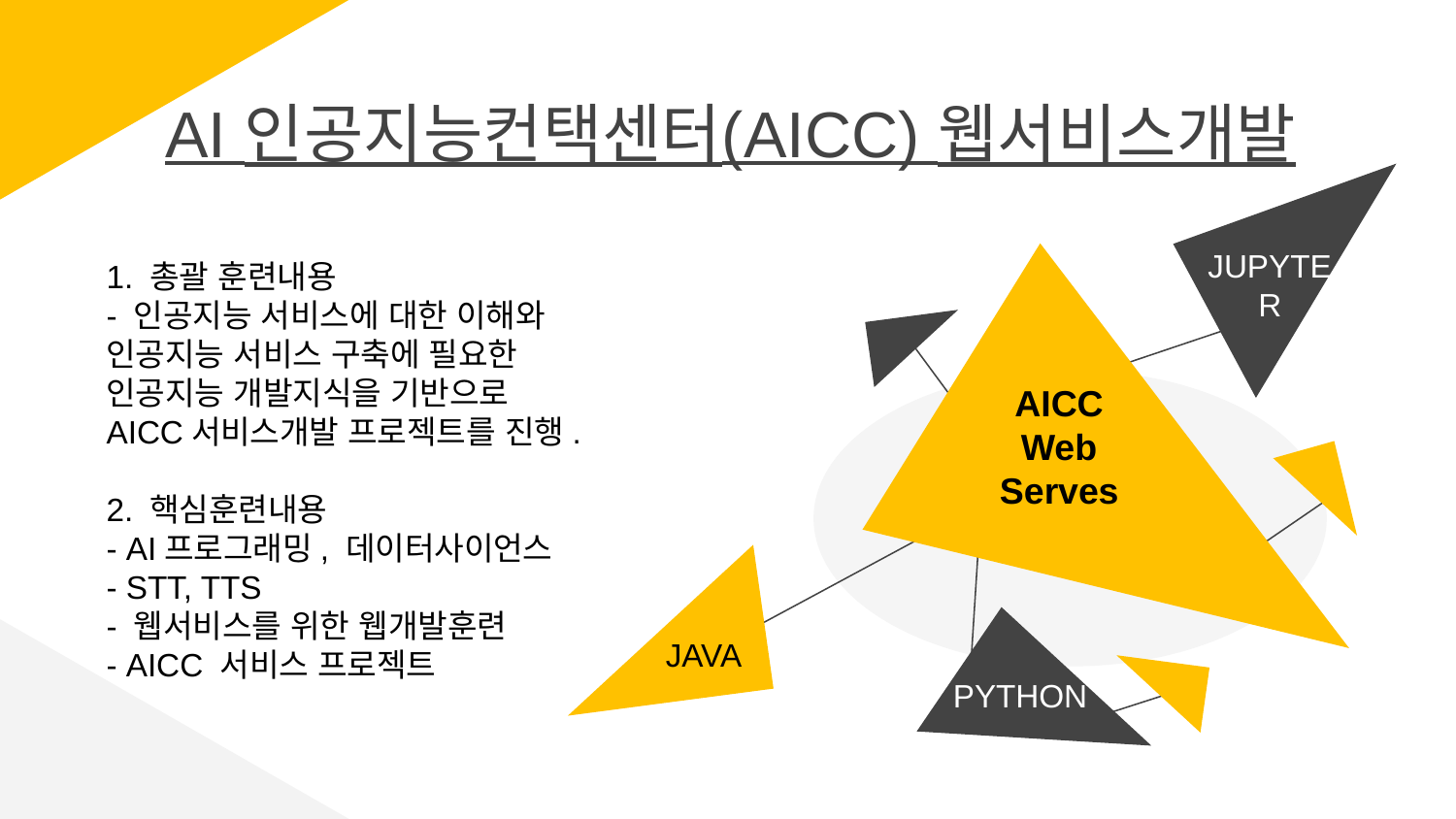

# AI 인공지능컨택센터(AICC) 웹서비스개발

JUPYTER
1. 총괄 훈련내용
- 인공지능 서비스에 대한 이해와 인공지능 서비스 구축에 필요한 인공지능 개발지식을 기반으로 AICC서비스개발 프로젝트를 진행.
2. 핵심훈련내용
- AI프로그래밍, 데이터사이언스
- STT, TTS
- 웹서비스를 위한 웹개발훈련
- AICC 서비스 프로젝트

AICC
Web
Serves

JAVA

PYTHON